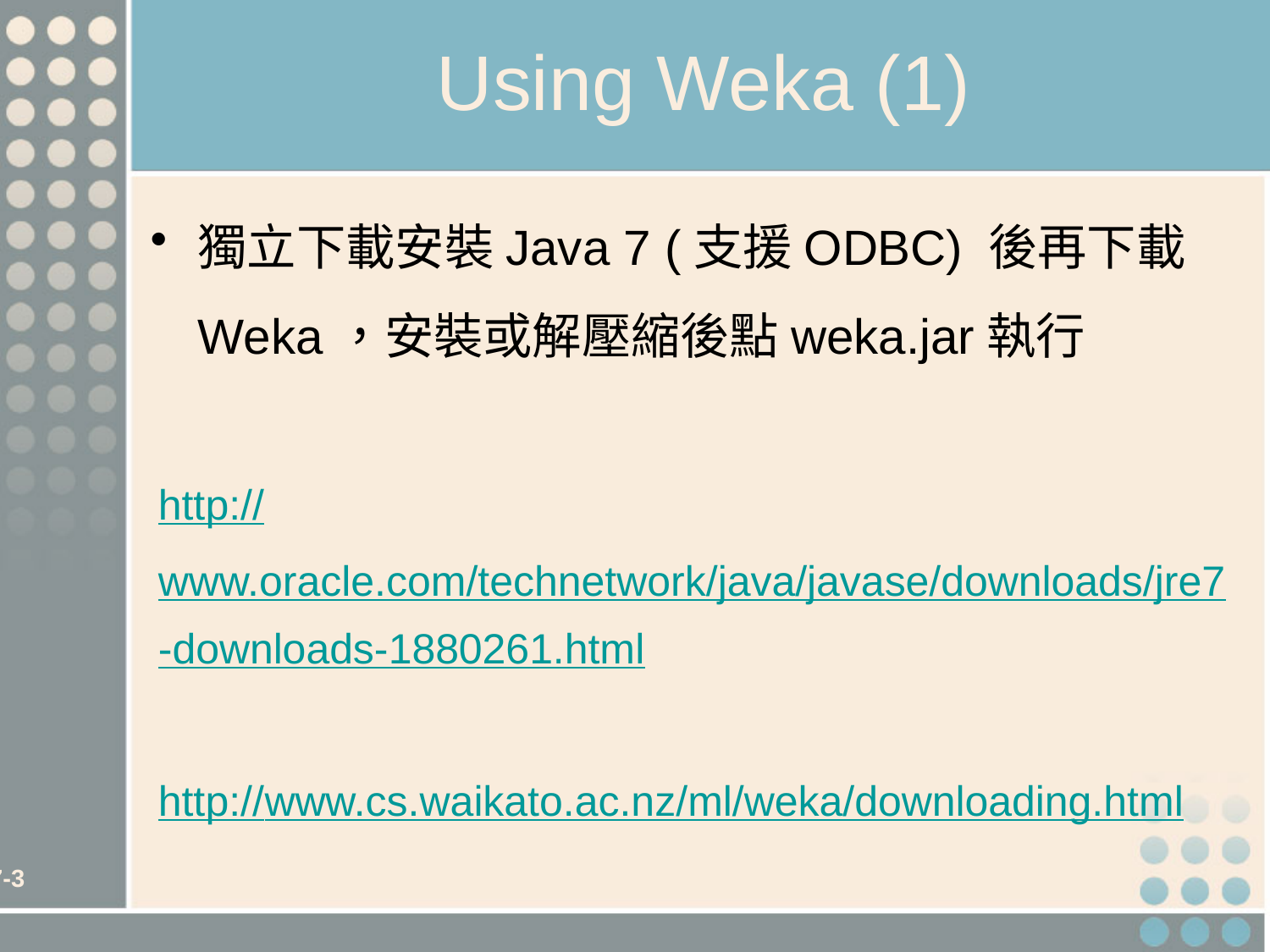

# Using Weka (1)
獨立下載安裝Java 7 (支援ODBC) 後再下載Weka，安裝或解壓縮後點weka.jar執行

http://www.oracle.com/technetwork/java/javase/downloads/jre7-downloads-1880261.html

http://www.cs.waikato.ac.nz/ml/weka/downloading.html